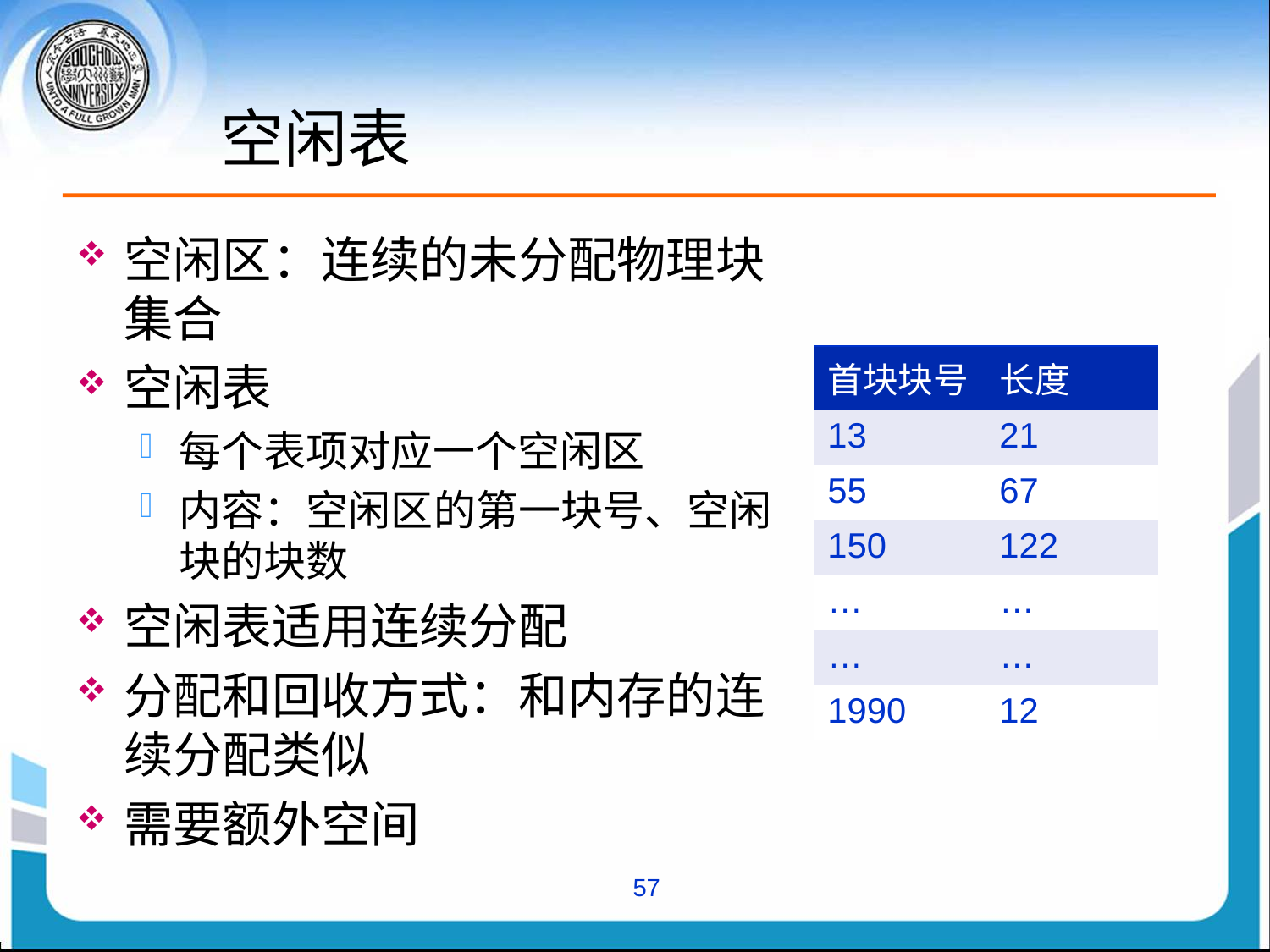

# 空闲表
空闲区：连续的未分配物理块集合
空闲表
每个表项对应一个空闲区
内容：空闲区的第一块号、空闲块的块数
空闲表适用连续分配
分配和回收方式：和内存的连续分配类似
需要额外空间

| 首块块号 | 长度 |
| --- | --- |
| 13 | 21 |
| 55 | 67 |
| 150 | 122 |
| … | … |
| … | … |
| 1990 | 12 |
57